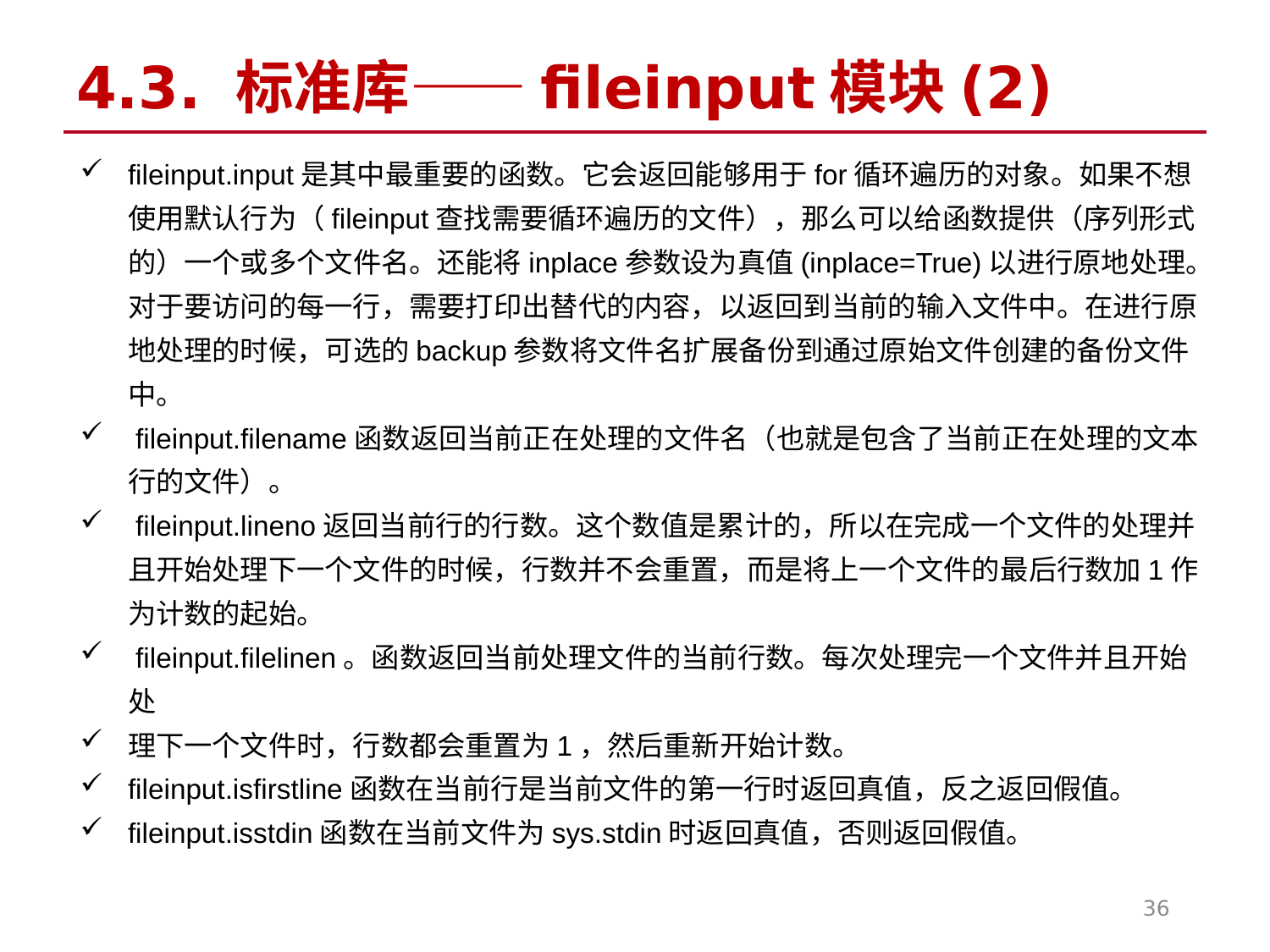

# 4.3. 标准库——fileinput模块(2)
fileinput.input是其中最重要的函数。它会返回能够用于for循环遍历的对象。如果不想使用默认行为（fileinput查找需要循环遍历的文件），那么可以给函数提供（序列形式的）一个或多个文件名。还能将inplace参数设为真值(inplace=True)以进行原地处理。对于要访问的每一行，需要打印出替代的内容，以返回到当前的输入文件中。在进行原地处理的时候，可选的backup参数将文件名扩展备份到通过原始文件创建的备份文件中。
 fileinput.filename函数返回当前正在处理的文件名（也就是包含了当前正在处理的文本行的文件）。
 fileinput.lineno返回当前行的行数。这个数值是累计的，所以在完成一个文件的处理并且开始处理下一个文件的时候，行数并不会重置，而是将上一个文件的最后行数加1作为计数的起始。
 fileinput.filelinen。函数返回当前处理文件的当前行数。每次处理完一个文件并且开始处
理下一个文件时，行数都会重置为1，然后重新开始计数。
fileinput.isfirstline函数在当前行是当前文件的第一行时返回真值，反之返回假值。
fileinput.isstdin函数在当前文件为sys.stdin时返回真值，否则返回假值。
36